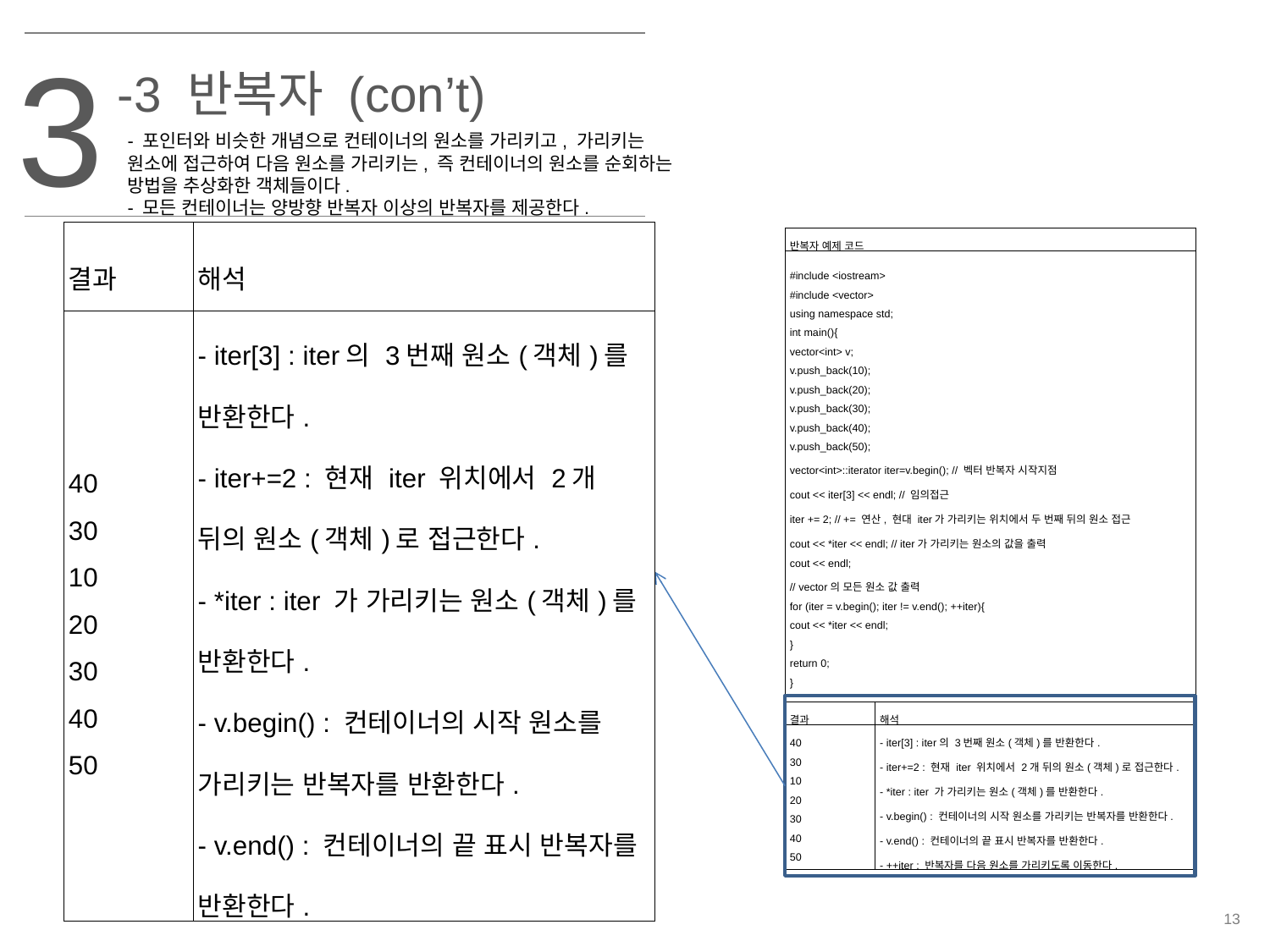

3
-3 반복자 (con’t)
- 포인터와 비슷한 개념으로 컨테이너의 원소를 가리키고, 가리키는 원소에 접근하여 다음 원소를 가리키는, 즉 컨테이너의 원소를 순회하는 방법을 추상화한 객체들이다.
- 모든 컨테이너는 양방향 반복자 이상의 반복자를 제공한다.
| 결과 | 해석 |
| --- | --- |
| 40 30 10 20 30 40 50 | - iter[3] : iter의 3번째 원소(객체)를 반환한다. - iter+=2 : 현재 iter 위치에서 2개 뒤의 원소(객체)로 접근한다. - \*iter : iter 가 가리키는 원소(객체)를 반환한다. - v.begin() : 컨테이너의 시작 원소를 가리키는 반복자를 반환한다. - v.end() : 컨테이너의 끝 표시 반복자를 반환한다. - ++iter : 반복자를 다음 원소를 가리키도록 이동한다. |
| 반복자 예제 코드 |  |
| --- | --- |
| #include <iostream> #include <vector> using namespace std; int main(){ vector<int> v; v.push\_back(10); v.push\_back(20); v.push\_back(30); v.push\_back(40); v.push\_back(50); vector<int>::iterator iter=v.begin(); // 벡터 반복자 시작지점 cout << iter[3] << endl; // 임의접근 iter += 2; // += 연산, 현대 iter가 가리키는 위치에서 두 번째 뒤의 원소 접근 cout << \*iter << endl; // iter가 가리키는 원소의 값을 출력 cout << endl; // vector의 모든 원소 값 출력 for (iter = v.begin(); iter != v.end(); ++iter){ cout << \*iter << endl; } return 0; } |  |
| 결과 | 해석 |
| 40 30 10 20 30 40 50 | - iter[3] : iter의 3번째 원소(객체)를 반환한다. - iter+=2 : 현재 iter 위치에서 2개 뒤의 원소(객체)로 접근한다. - \*iter : iter 가 가리키는 원소(객체)를 반환한다. - v.begin() : 컨테이너의 시작 원소를 가리키는 반복자를 반환한다. - v.end() : 컨테이너의 끝 표시 반복자를 반환한다. - ++iter : 반복자를 다음 원소를 가리키도록 이동한다. |